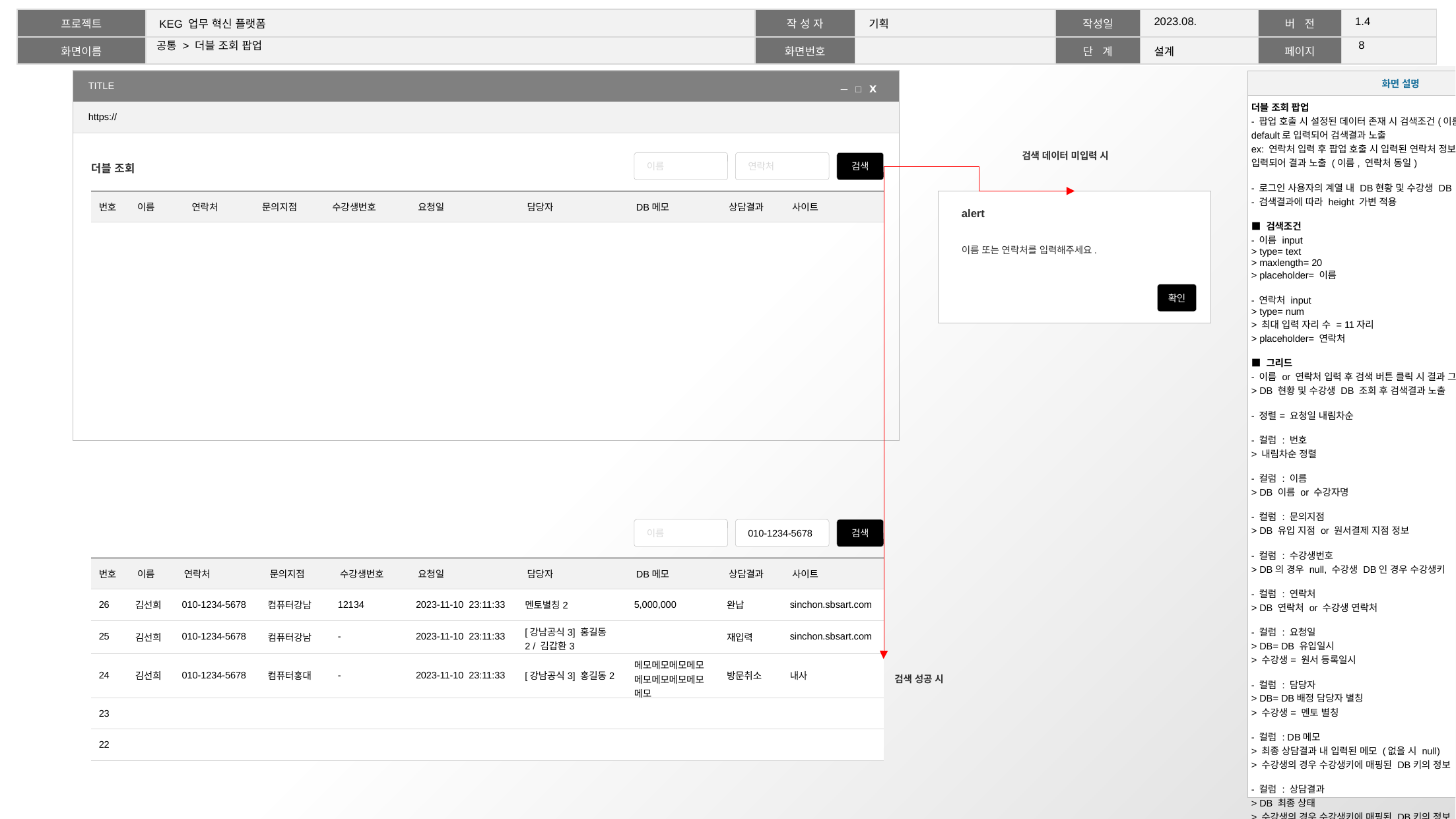

8

# 공통 > 더블 조회 팝업
| TITLE |
| --- |
| https:// |

| 화면 설명 |
| --- |
| 더블 조회 팝업 - 팝업 호출 시 설정된 데이터 존재 시 검색조건(이름, 연락처) 내 default로 입력되어 검색결과 노출 ex: 연락처 입력 후 팝업 호출 시 입력된 연락처 정보가 연락처 인풋 내 입력되어 결과 노출 (이름, 연락처 동일) - 로그인 사용자의 계열 내 DB현황 및 수강생 DB 조회 - 검색결과에 따라 height 가변 적용 ■ 검색조건 - 이름 input > type= text > maxlength= 20 > placeholder= 이름 - 연락처 input > type= num > 최대 입력 자리 수 = 11자리 > placeholder= 연락처 ■ 그리드 - 이름 or 연락처 입력 후 검색 버튼 클릭 시 결과 그리드 노출 > DB 현황 및 수강생 DB 조회 후 검색결과 노출 - 정렬= 요청일 내림차순 - 컬럼 : 번호 > 내림차순 정렬 - 컬럼 : 이름 > DB 이름 or 수강자명 - 컬럼 : 문의지점 > DB 유입 지점 or 원서결제 지점 정보 - 컬럼 : 수강생번호 > DB의 경우 null, 수강생 DB인 경우 수강생키 - 컬럼 : 연락처 > DB 연락처 or 수강생 연락처 - 컬럼 : 요청일 > DB= DB 유입일시 > 수강생= 원서 등록일시 - 컬럼 : 담당자 > DB= DB배정 담당자 별칭 > 수강생= 멘토 별칭 - 컬럼 : DB메모 > 최종 상담결과 내 입력된 메모 (없을 시 null) > 수강생의 경우 수강생키에 매핑된 DB키의 정보 - 컬럼 : 상담결과 > DB 최종 상태 > 수강생의 경우 수강생키에 매핑된 DB키의 정보 - 컬럼 : 사이트 > DB 유입 사이트 정보 > 수강생의 경우 수강생키에 매핑된 DB키의 정보 |
─   □   Ⅹ
검색 데이터 미입력 시
더블 조회
이름
연락처
검색
| 번호 | 이름 | 연락처 | 문의지점 | 수강생번호 | 요청일 | 담당자 | DB메모 | 상담결과 | 사이트 |
| --- | --- | --- | --- | --- | --- | --- | --- | --- | --- |
alert
이름 또는 연락처를 입력해주세요.
확인
이름
010-1234-5678
검색
| 번호 | 이름 | 연락처 | 문의지점 | 수강생번호 | 요청일 | 담당자 | DB메모 | 상담결과 | 사이트 |
| --- | --- | --- | --- | --- | --- | --- | --- | --- | --- |
| 26 | 김선희 | 010-1234-5678 | 컴퓨터강남 | 12134 | 2023-11-10 23:11:33 | 멘토별칭2 | 5,000,000 | 완납 | sinchon.sbsart.com |
| 25 | 김선희 | 010-1234-5678 | 컴퓨터강남 | - | 2023-11-10 23:11:33 | [강남공식3] 홍길동2 / 김갑환3 |  | 재입력 | sinchon.sbsart.com |
| 24 | 김선희 | 010-1234-5678 | 컴퓨터홍대 | - | 2023-11-10 23:11:33 | [강남공식3] 홍길동2 | 메모메모메모메모메모메모메모메모메모 | 방문취소 | 내사 |
| 23 |  |  |  |  |  |  |  |  |  |
| 22 |  |  |  |  |  |  |  |  |  |
검색 성공 시